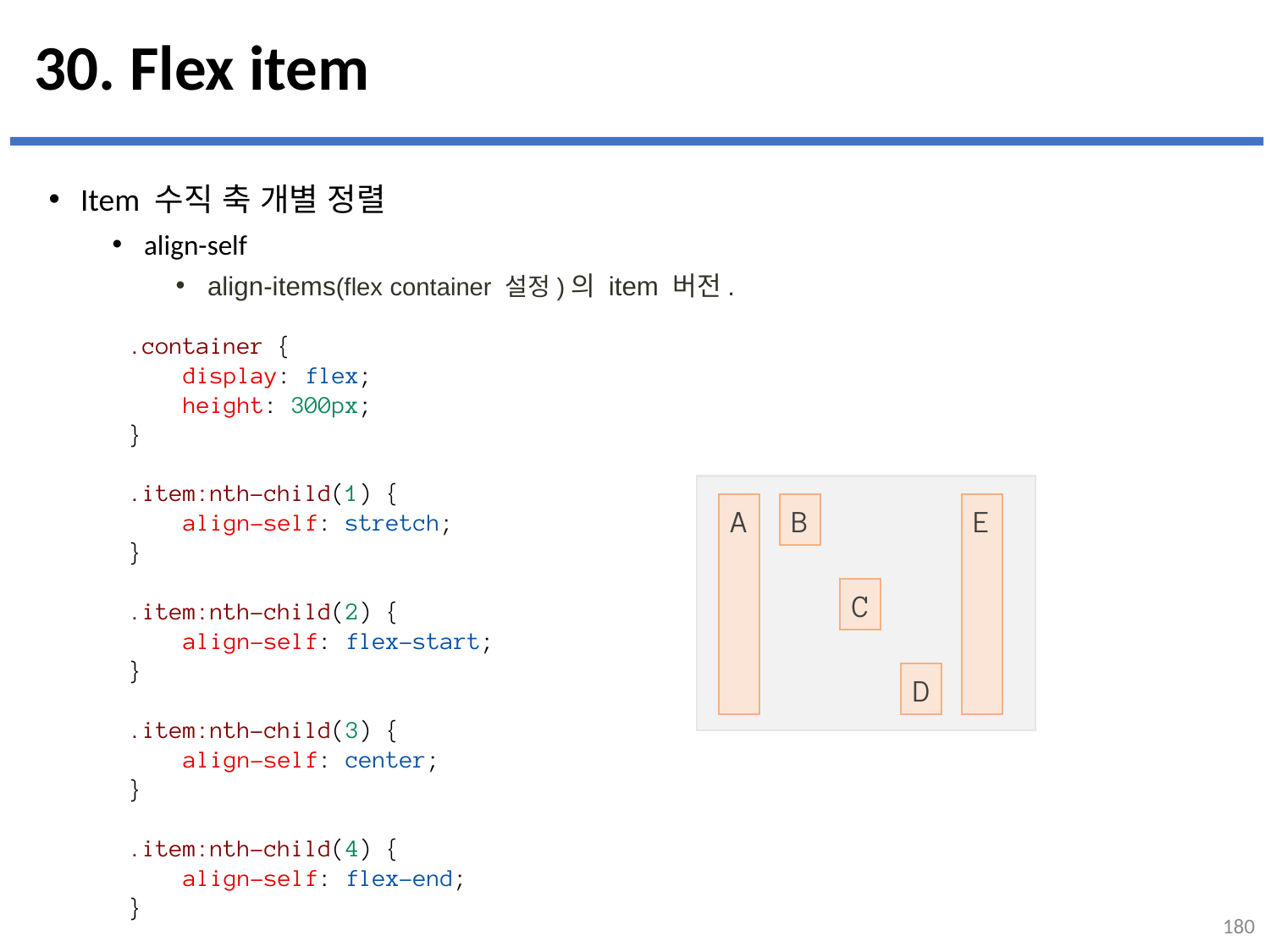

# 30. Flex item
Item 수직 축 개별 정렬
align-self
align-items(flex container 설정)의 item 버전.
.container {
    display: flex;
    height: 300px;
}
.item:nth-child(1) {
    align-self: stretch;
}
.item:nth-child(2) {
    align-self: flex-start;
}
.item:nth-child(3) {
    align-self: center;
}
.item:nth-child(4) {
    align-self: flex-end;
}

A
B
E
C
D
180